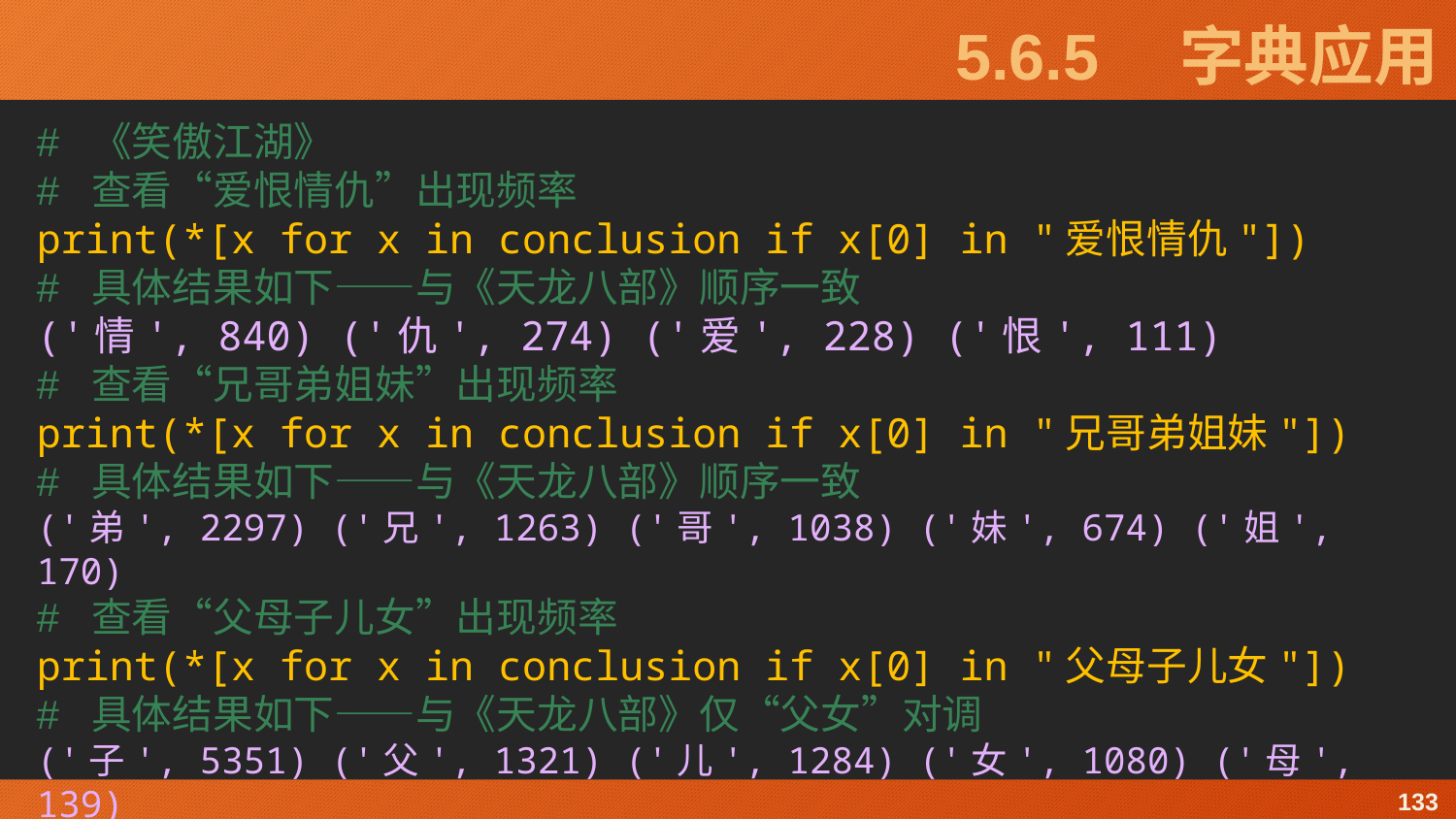

# 5.6.5　字典应用
#  《笑傲江湖》
#  查看“爱恨情仇”出现频率
print(*[x for x in conclusion if x[0] in "爱恨情仇"])
#  具体结果如下——与《天龙八部》顺序一致
('情', 840) ('仇', 274) ('爱', 228) ('恨', 111)
#  查看“兄哥弟姐妹”出现频率
print(*[x for x in conclusion if x[0] in "兄哥弟姐妹"])
#  具体结果如下——与《天龙八部》顺序一致
('弟', 2297) ('兄', 1263) ('哥', 1038) ('妹', 674) ('姐', 170)
#  查看“父母子儿女”出现频率
print(*[x for x in conclusion if x[0] in "父母子儿女"])
#  具体结果如下——与《天龙八部》仅“父女”对调
('子', 5351) ('父', 1321) ('儿', 1284) ('女', 1080) ('母', 139)
133